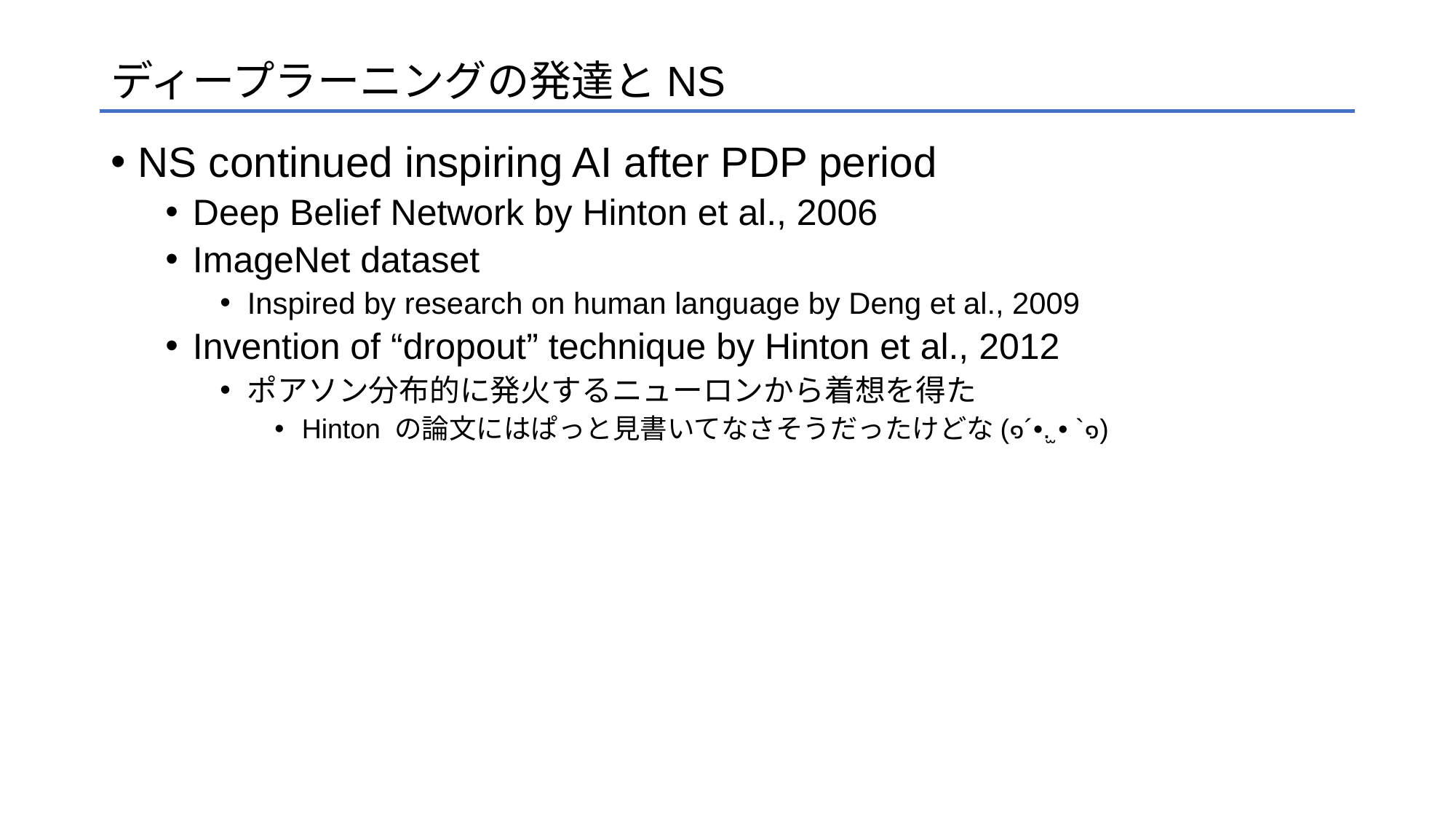

# ディープラーニングの発達とNS
NS continued inspiring AI after PDP period
Deep Belief Network by Hinton et al., 2006
ImageNet dataset
Inspired by research on human language by Deng et al., 2009
Invention of “dropout” technique by Hinton et al., 2012
ポアソン分布的に発火するニューロンから着想を得た
Hinton の論文にはぱっと見書いてなさそうだったけどな(๑´•.̫ • `๑)